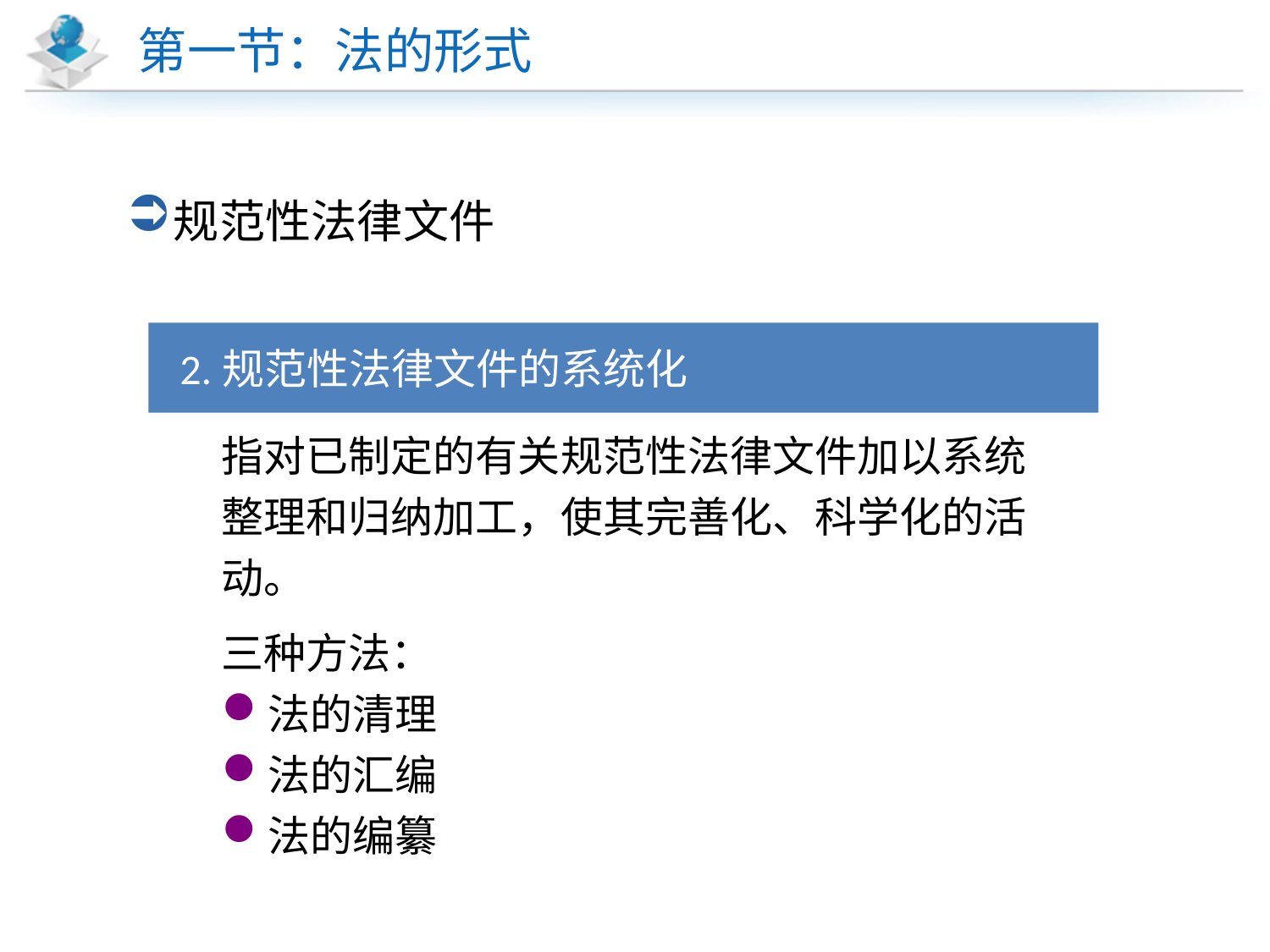

# 第一节：法的形式
规范性法律文件
  2.规范性法律文件的系统化
指对已制定的有关规范性法律文件加以系统整理和归纳加工，使其完善化、科学化的活动。
三种方法：
法的清理
法的汇编
法的编纂